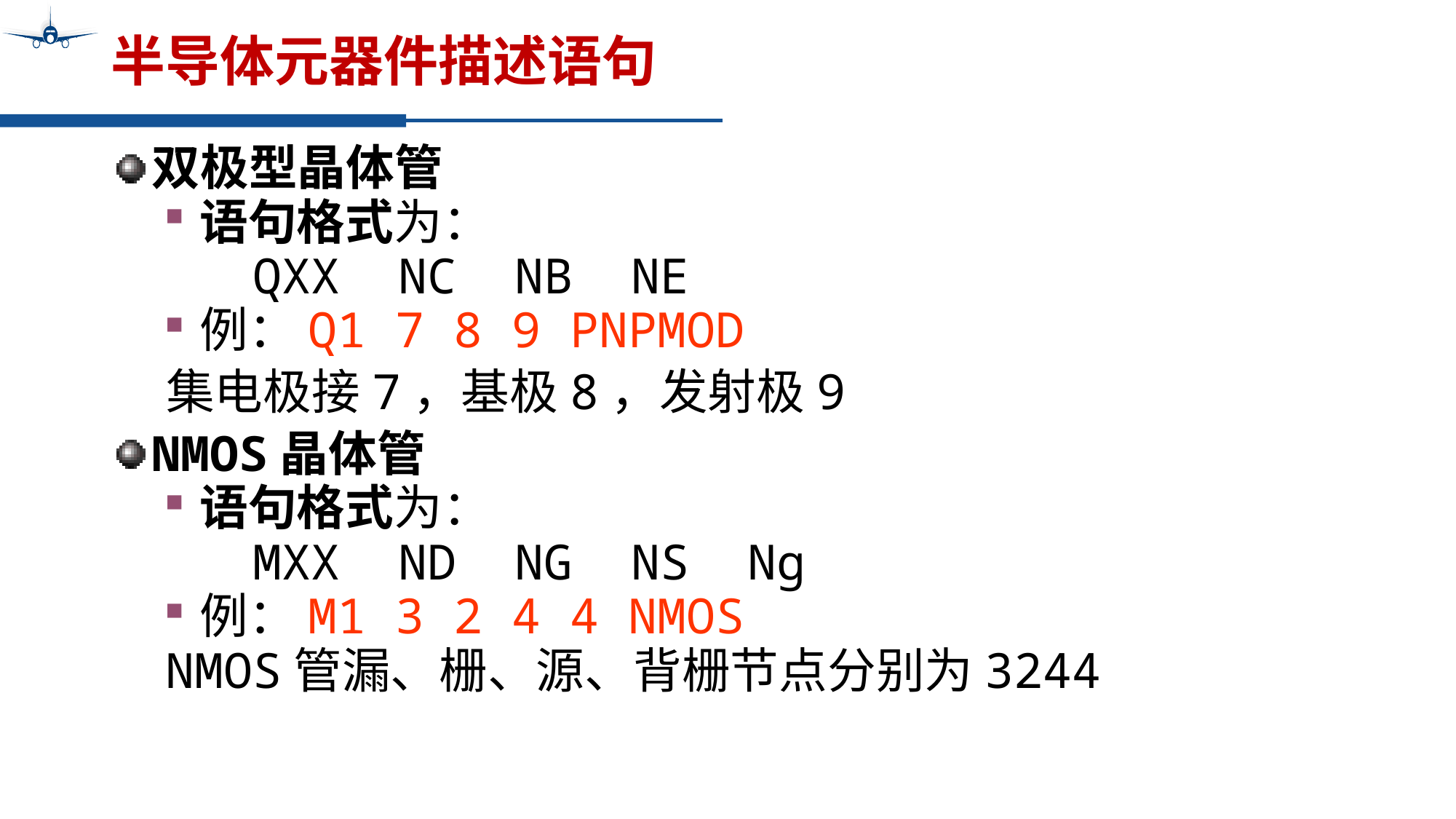

# 半导体元器件描述语句
双极型晶体管
语句格式为：
   QXX  NC  NB  NE
例：Q1 7 8 9 PNPMOD
    集电极接7，基极8，发射极9
NMOS晶体管
语句格式为：
   MXX  ND  NG  NS  Ng
例：M1 3 2 4 4 NMOS
NMOS管漏、栅、源、背栅节点分别为3244